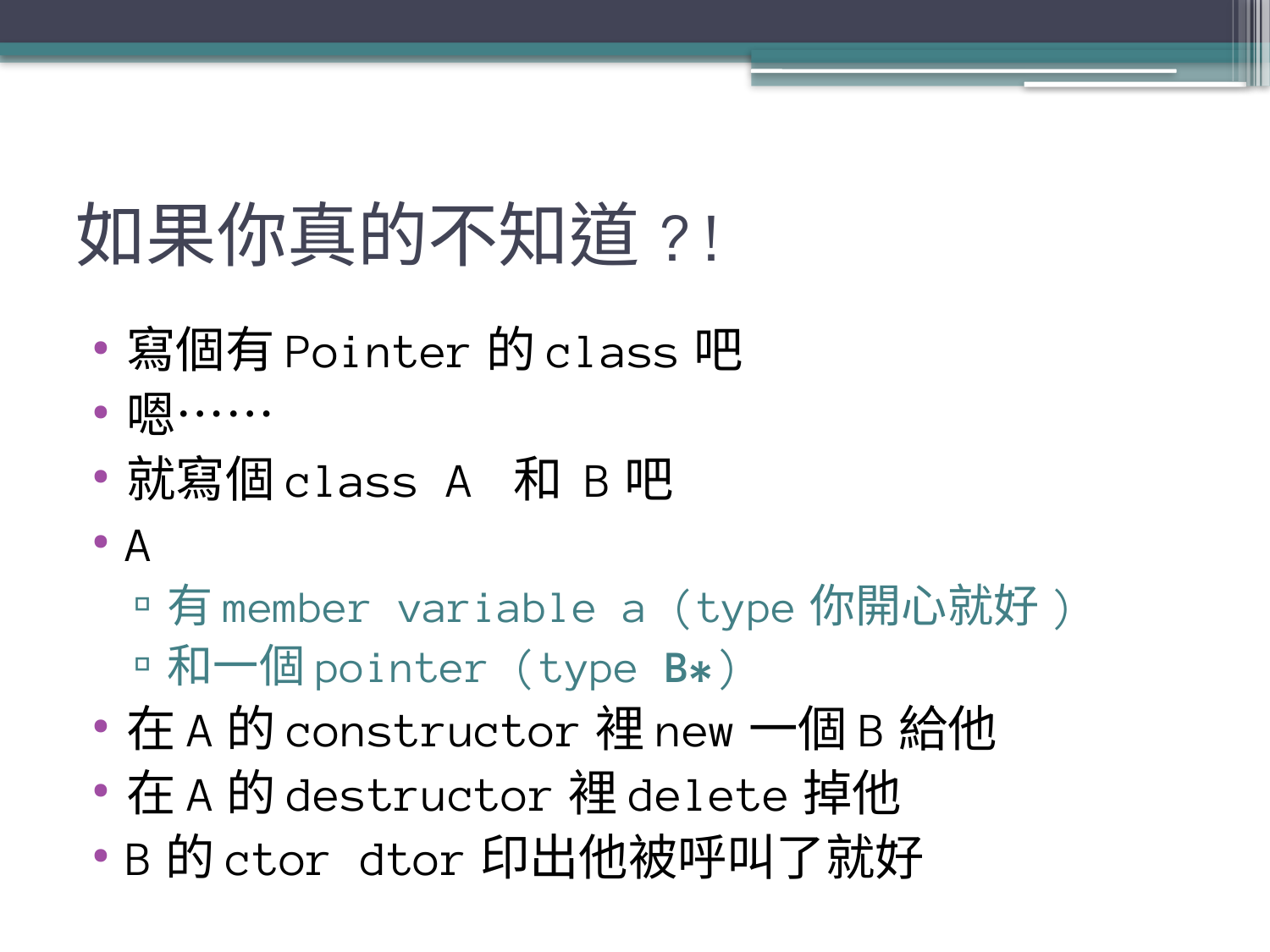

# 如果你真的不知道?!
寫個有Pointer的class吧
嗯……
就寫個class A 和 B吧
A
有member variable a (type你開心就好)
和一個pointer (type B*)
在A的constructor裡new一個B給他
在A的destructor裡delete掉他
B的ctor dtor印出他被呼叫了就好